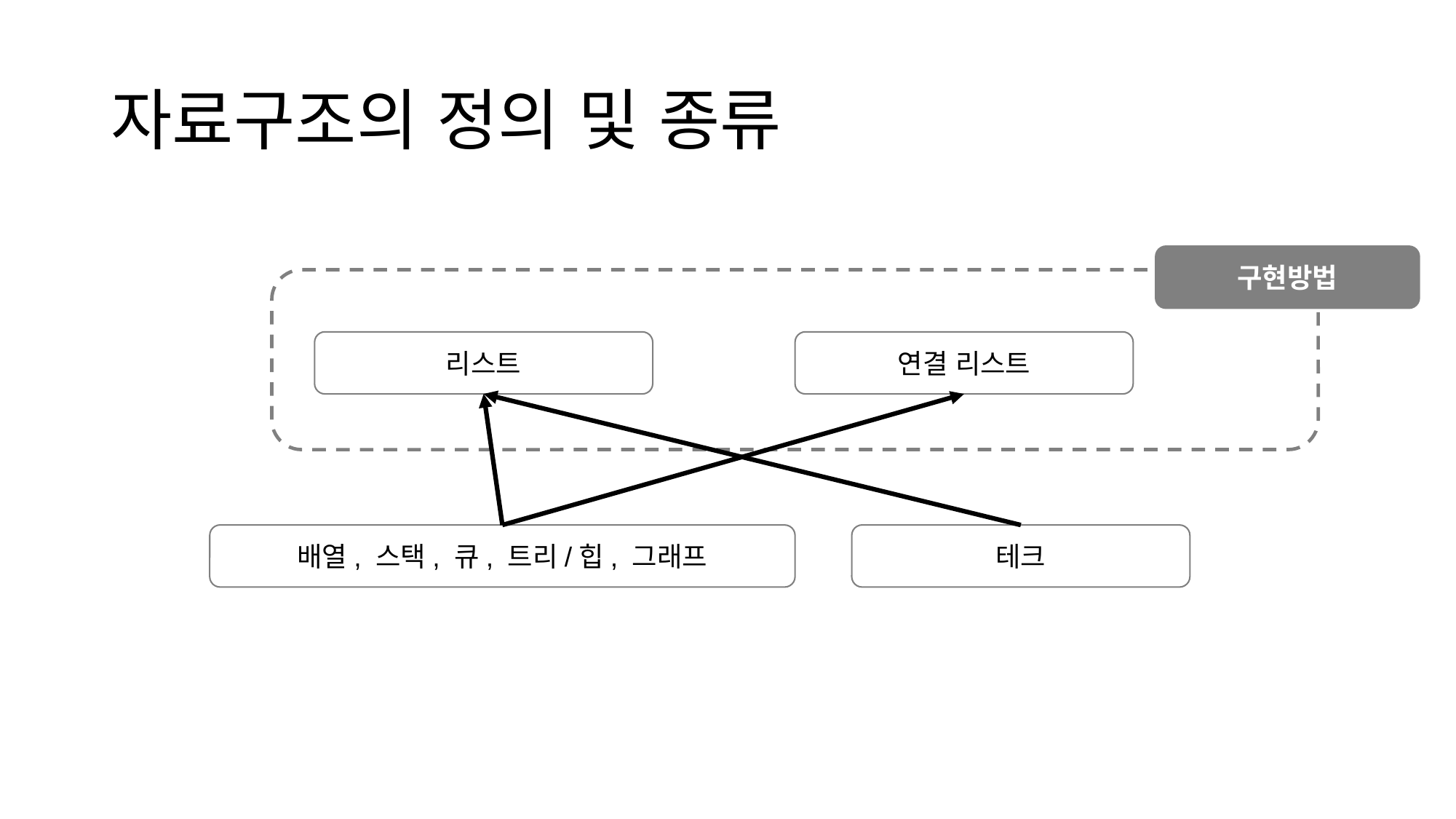

# 자료구조의 정의 및 종류
구현방법

연결 리스트
리스트
테크
배열, 스택, 큐, 트리/힙, 그래프